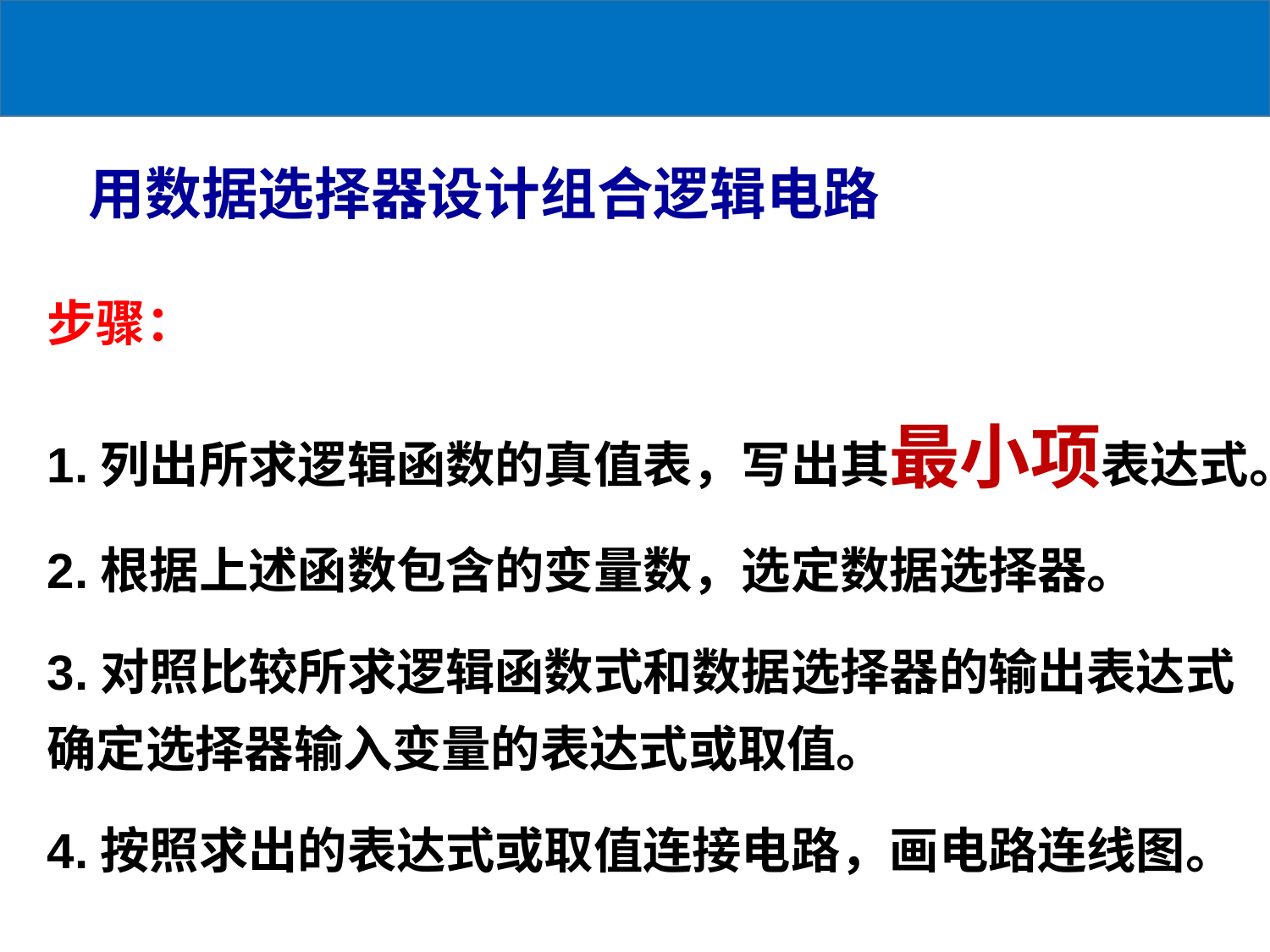

用数据选择器设计组合逻辑电路
步骤：
1.列出所求逻辑函数的真值表，写出其最小项表达式。
2.根据上述函数包含的变量数，选定数据选择器。
3.对照比较所求逻辑函数式和数据选择器的输出表达式确定选择器输入变量的表达式或取值。
4.按照求出的表达式或取值连接电路，画电路连线图。